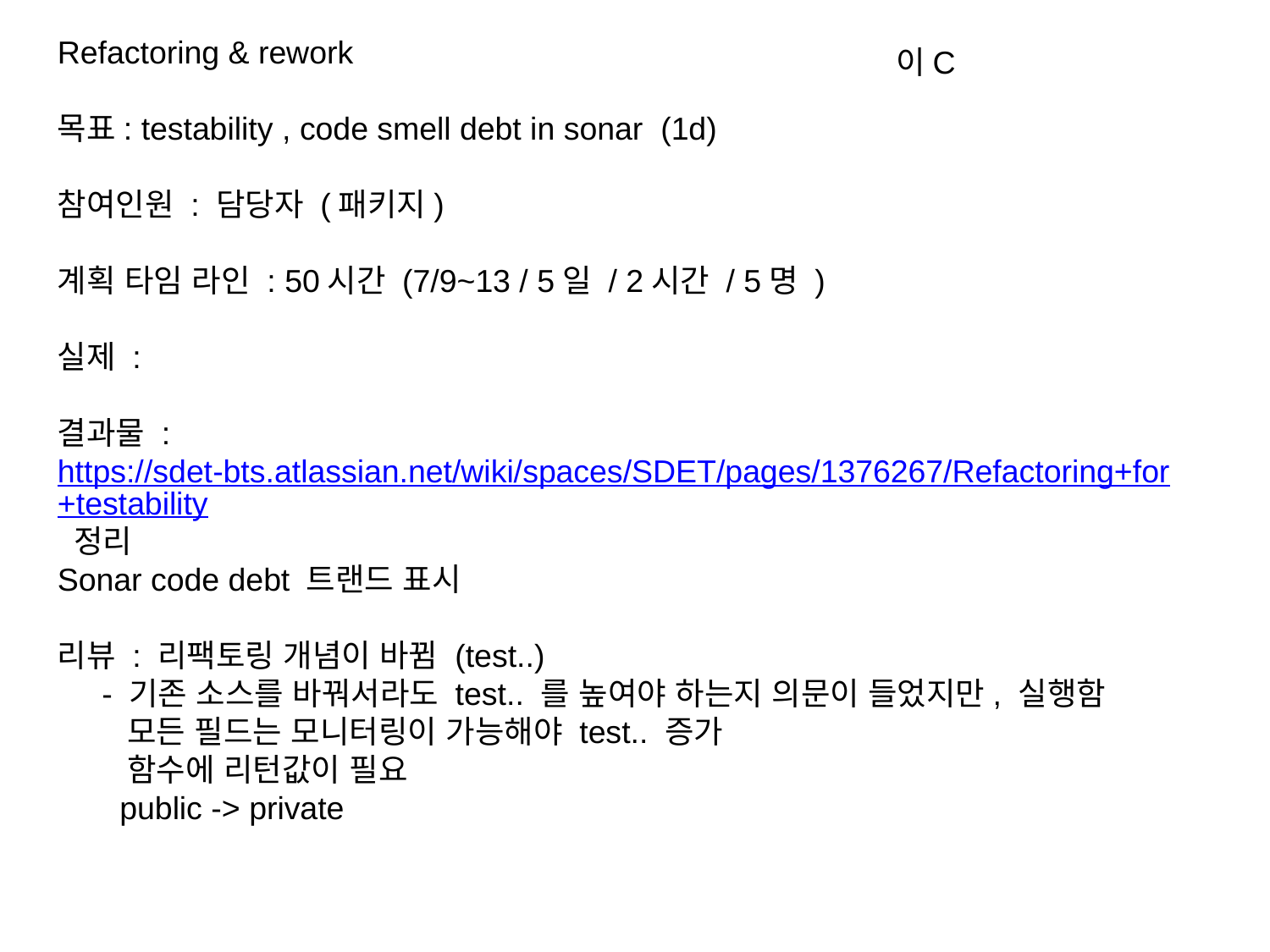

Refactoring & rework

목표: testability , code smell debt in sonar  (1d)

참여인원 : 담당자 (패키지)

계획 타임 라인 : 50시간 (7/9~13 / 5일 / 2시간 / 5명 )

실제 :

결과물 : https://sdet-bts.atlassian.net/wiki/spaces/SDET/pages/1376267/Refactoring+for+testability 정리
Sonar code debt 트랜드 표시

리뷰 : 리팩토링 개념이 바뀜 (test..)
     - 기존 소스를 바꿔서라도 test.. 를 높여야 하는지 의문이 들었지만, 실행함
       모든 필드는 모니터링이 가능해야 test.. 증가
       함수에 리턴값이 필요
       public -> private

이C